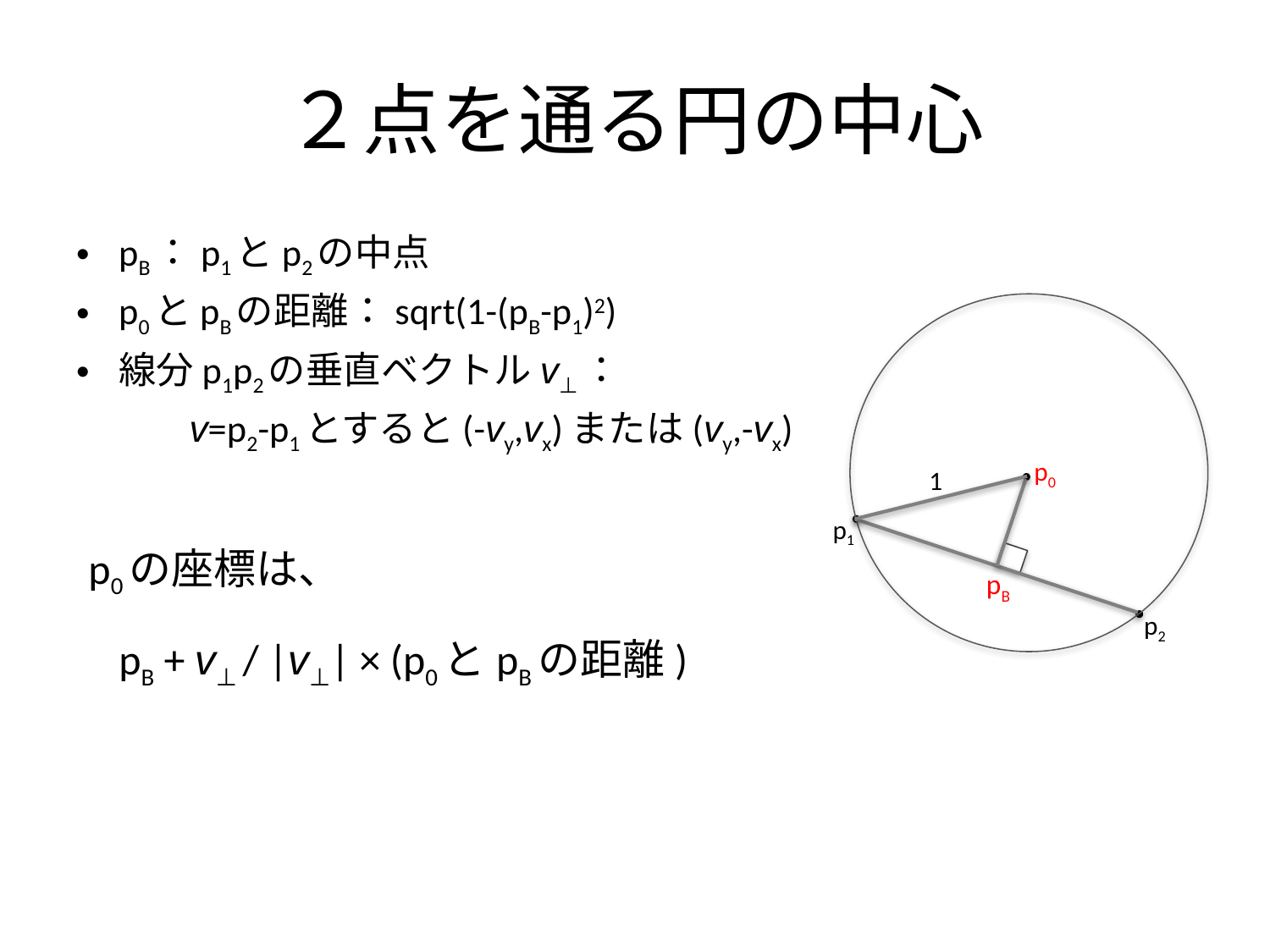

# ２点を通る円の中心
pB：p1とp2の中点
p0とpBの距離：sqrt(1-(pB-p1)2)
線分p1p2の垂直ベクトルv⊥：
	v=p2-p1とすると(-vy,vx)または(vy,-vx)

p0
1

p1
p0の座標は、

pB + v⊥ / |v⊥| × (p0とpBの距離)

pB
p2